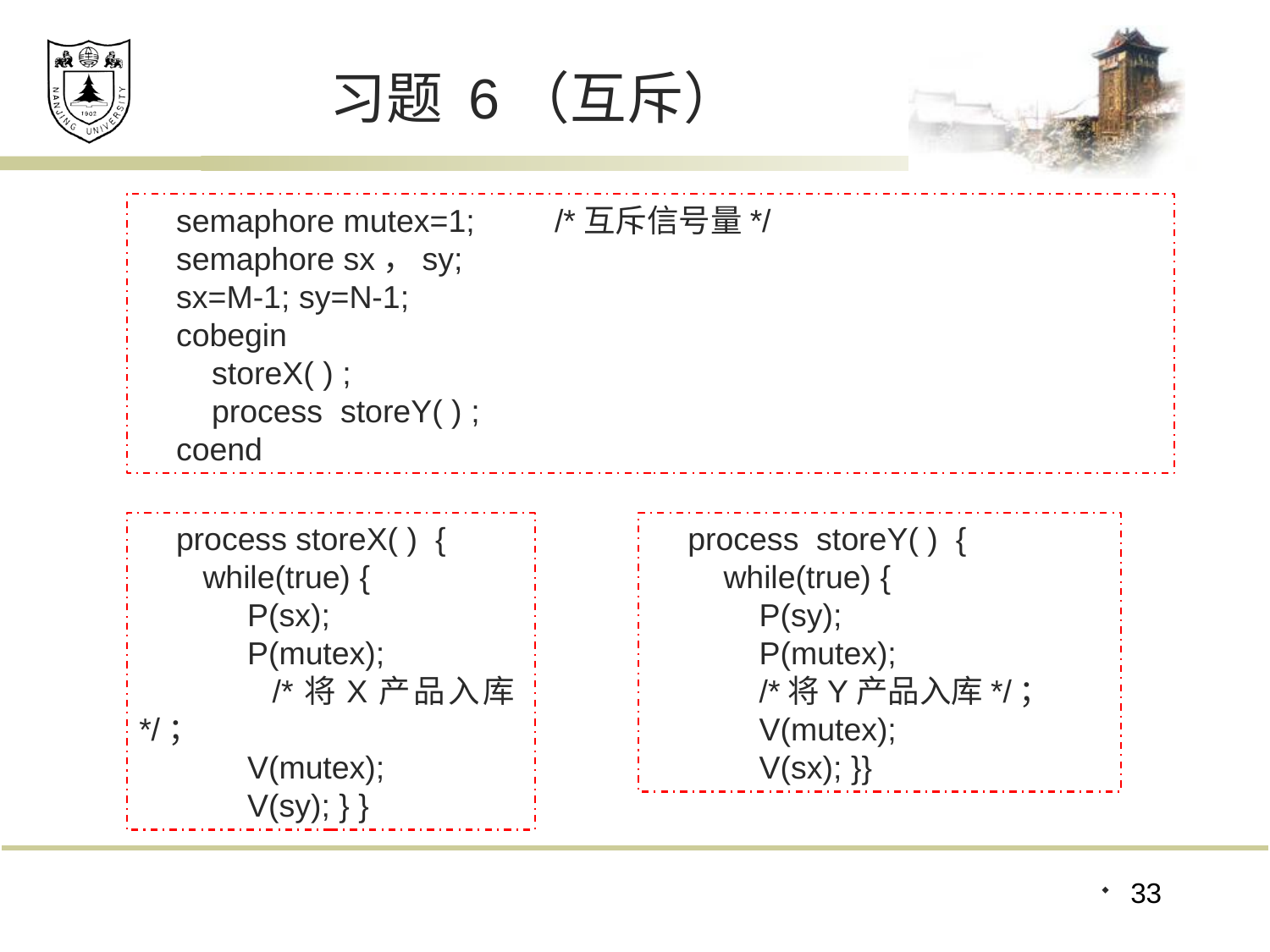

# 习题 6（互斥）
semaphore mutex=1;         /*互斥信号量*/
semaphore sx，sy;
sx=M-1; sy=N-1;
cobegin
    storeX( ) ;
    process  storeY( ) ;
coend
process  storeY( )  {
    while(true) {
        P(sy);
        P(mutex);
        /*将Y产品入库*/；
        V(mutex);
        V(sx); }}
process storeX( )  {
   while(true) {
        P(sx);
        P(mutex);
        /*将X产品入库*/；
        V(mutex);
        V(sy); } }
33